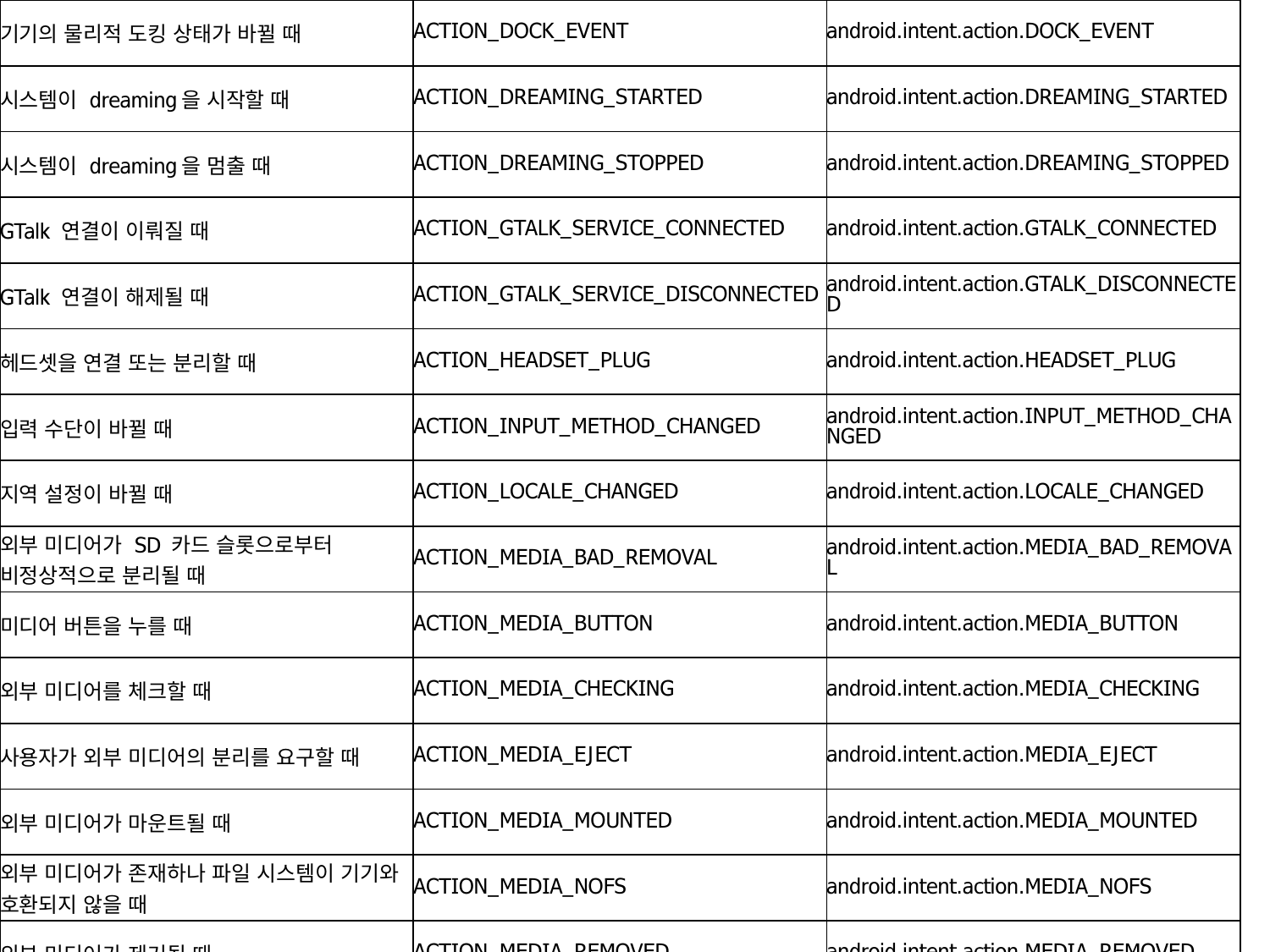

| 기기의 물리적 도킹 상태가 바뀔 때 | ACTION\_DOCK\_EVENT | android.intent.action.DOCK\_EVENT |
| --- | --- | --- |
| 시스템이 dreaming을 시작할 때 | ACTION\_DREAMING\_STARTED | android.intent.action.DREAMING\_STARTED |
| 시스템이 dreaming을 멈출 때 | ACTION\_DREAMING\_STOPPED | android.intent.action.DREAMING\_STOPPED |
| GTalk 연결이 이뤄질 때 | ACTION\_GTALK\_SERVICE\_CONNECTED | android.intent.action.GTALK\_CONNECTED |
| GTalk 연결이 해제될 때 | ACTION\_GTALK\_SERVICE\_DISCONNECTED | android.intent.action.GTALK\_DISCONNECTED |
| 헤드셋을 연결 또는 분리할 때 | ACTION\_HEADSET\_PLUG | android.intent.action.HEADSET\_PLUG |
| 입력 수단이 바뀔 때 | ACTION\_INPUT\_METHOD\_CHANGED | android.intent.action.INPUT\_METHOD\_CHANGED |
| 지역 설정이 바뀔 때 | ACTION\_LOCALE\_CHANGED | android.intent.action.LOCALE\_CHANGED |
| 외부 미디어가 SD 카드 슬롯으로부터 비정상적으로 분리될 때 | ACTION\_MEDIA\_BAD\_REMOVAL | android.intent.action.MEDIA\_BAD\_REMOVAL |
| 미디어 버튼을 누를 때 | ACTION\_MEDIA\_BUTTON | android.intent.action.MEDIA\_BUTTON |
| 외부 미디어를 체크할 때 | ACTION\_MEDIA\_CHECKING | android.intent.action.MEDIA\_CHECKING |
| 사용자가 외부 미디어의 분리를 요구할 때 | ACTION\_MEDIA\_EJECT | android.intent.action.MEDIA\_EJECT |
| 외부 미디어가 마운트될 때 | ACTION\_MEDIA\_MOUNTED | android.intent.action.MEDIA\_MOUNTED |
| 외부 미디어가 존재하나 파일 시스템이 기기와 호환되지 않을 때 | ACTION\_MEDIA\_NOFS | android.intent.action.MEDIA\_NOFS |
| 외부 미디어가 제거될 때 | ACTION\_MEDIA\_REMOVED | android.intent.action.MEDIA\_REMOVED |
| 미디어 스캔이 완료될 때 | ACTION\_MEDIA\_SCANNER\_FINISHED | android.intent.action.MEDIA\_SCANNER\_FINISHED |
| 미디어 스캐너에게 파일을 스캔하고 그것을 미디어 데이터베이스에 추가할 것을 요청할 때 | ACTION\_MEDIA\_SCANNER\_SCAN\_FILE | android.intent.action.MEDIA\_SCANNER\_SCAN\_FILE |
| 미디어 스캐너가 디렉토리 스캔을 시작할 때 | ACTION\_MEDIA\_SCANNER\_STARTED | android.intent.action.MEDIA\_SCANNER\_STARTED |
| 안드로이드 기기가 USB 대용량 저장장치로 공유됨으로 인해 외부 미디어가 언마운트될 때 | ACTION\_MEDIA\_SHARED | android.intent.action.MEDIA\_SHARED |